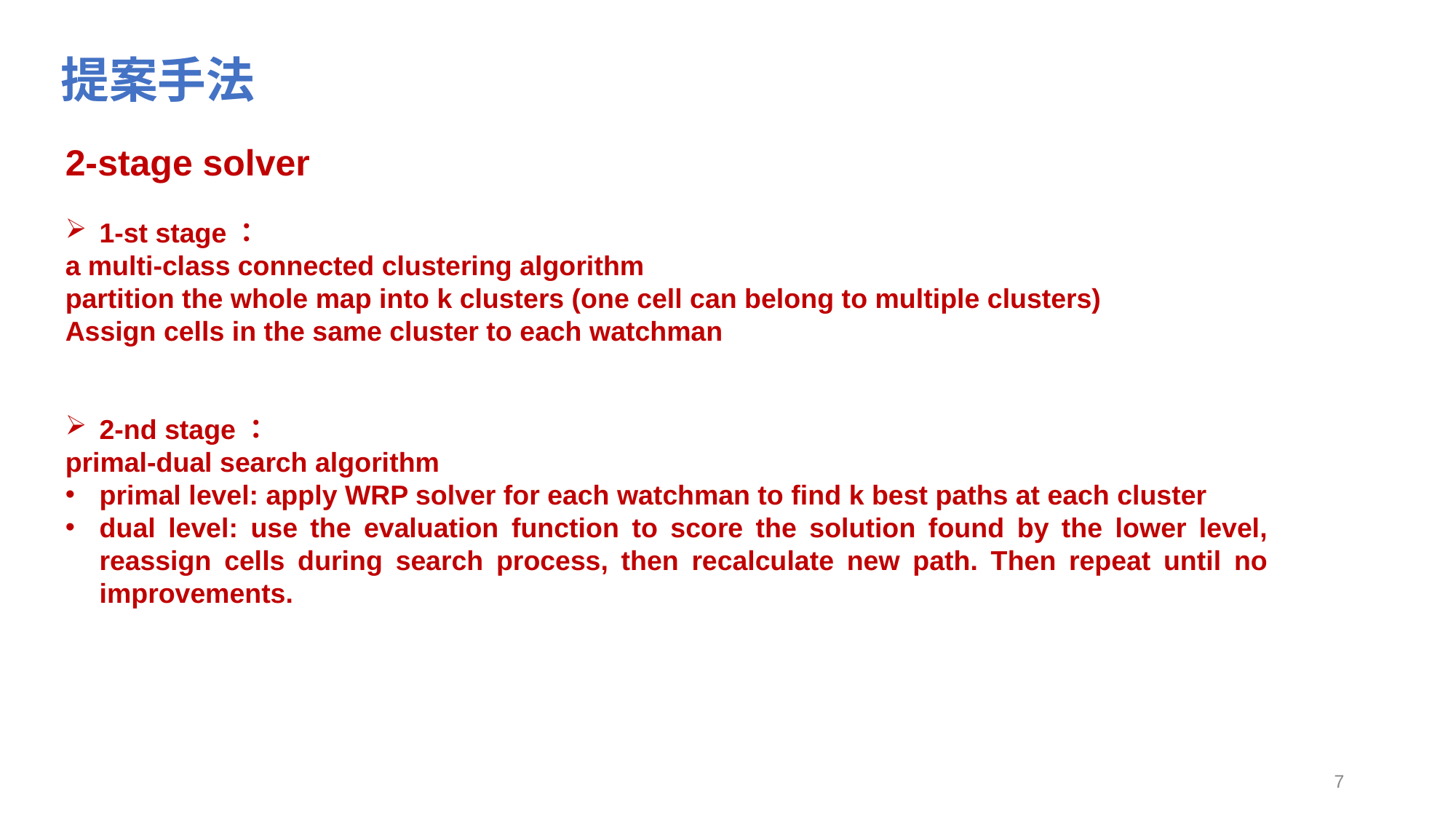

提案手法
2-stage solver

1-st stage：
a multi-class connected clustering algorithm
partition the whole map into k clusters (one cell can belong to multiple clusters)
Assign cells in the same cluster to each watchman

2-nd stage：
primal-dual search algorithm
primal level: apply WRP solver for each watchman to find k best paths at each cluster
dual level: use the evaluation function to score the solution found by the lower level, reassign cells during search process, then recalculate new path. Then repeat until no improvements.
7